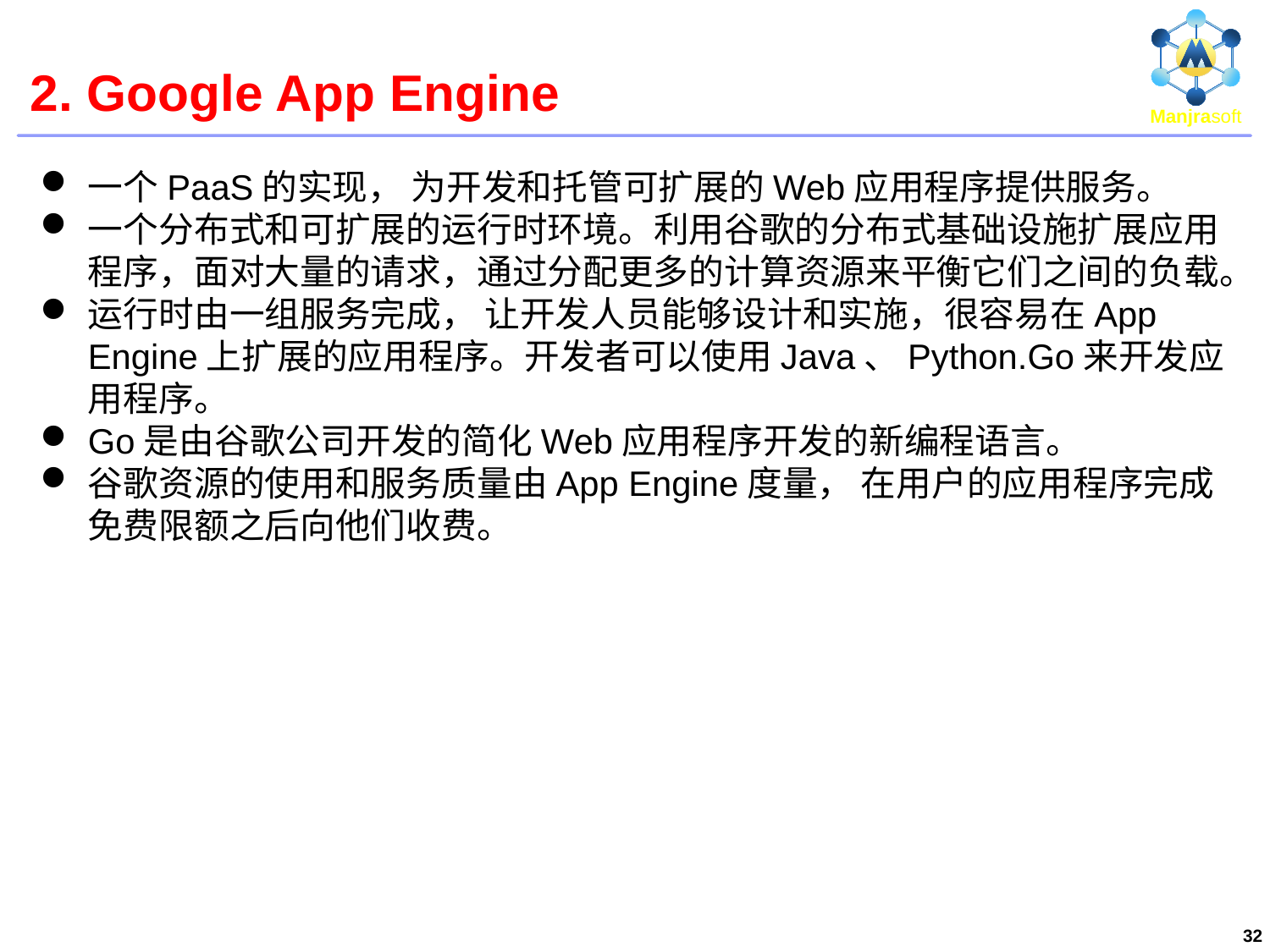

# 2. Google App Engine
一个PaaS的实现， 为开发和托管可扩展的Web应用程序提供服务。
一个分布式和可扩展的运行时环境。利用谷歌的分布式基础设施扩展应用程序，面对大量的请求，通过分配更多的计算资源来平衡它们之间的负载。
运行时由一组服务完成， 让开发人员能够设计和实施，很容易在App Engine上扩展的应用程序。开发者可以使用Java、Python.Go来开发应用程序。
Go是由谷歌公司开发的简化Web应用程序开发的新编程语言。
谷歌资源的使用和服务质量由App Engine度量， 在用户的应用程序完成免费限额之后向他们收费。
32